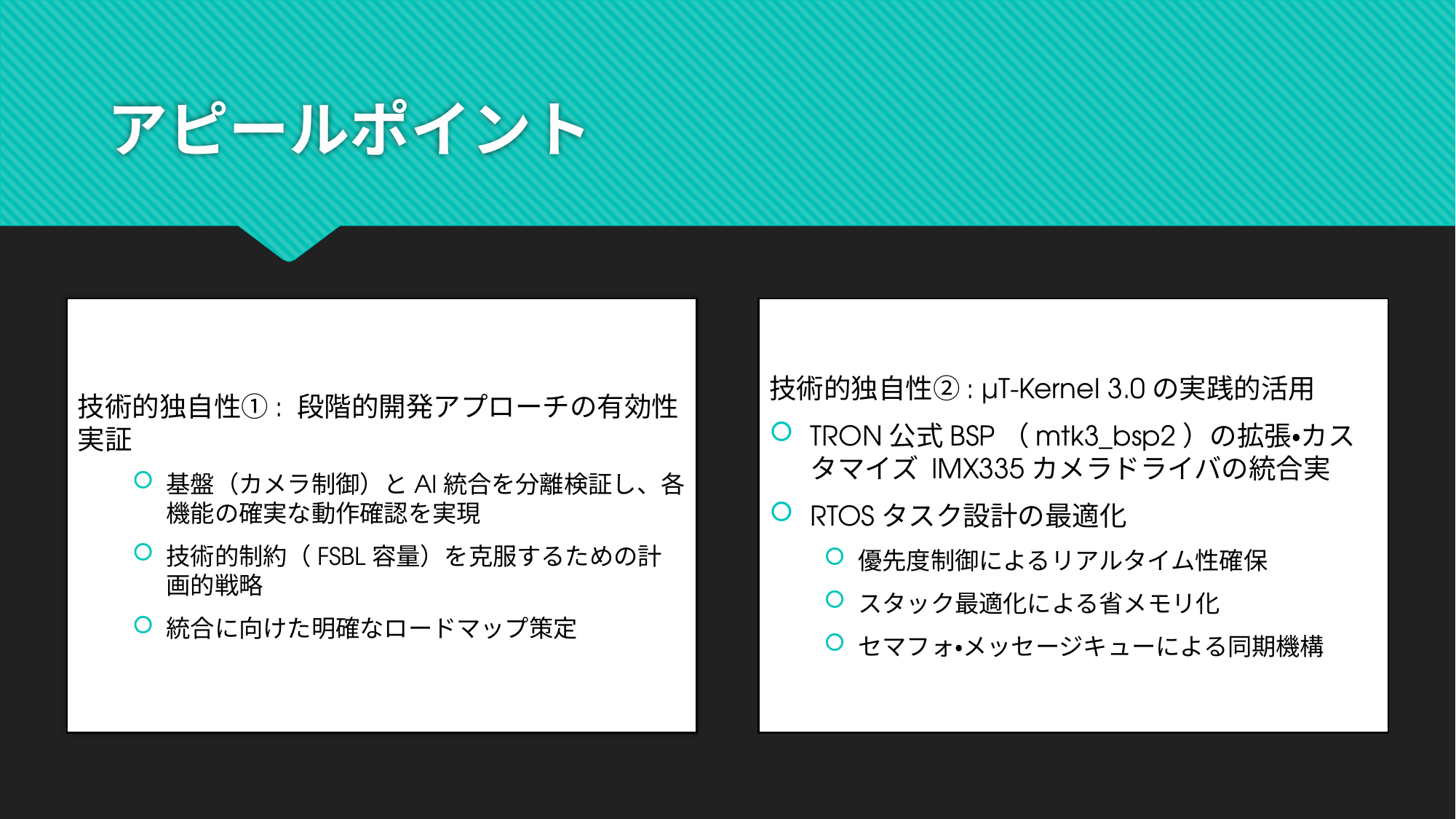

# アピールポイント
技術的独自性①: 段階的開発アプローチの有効性実証
基盤（カメラ制御）とAI統合を分離検証し、各機能の確実な動作確認を実現
技術的制約（FSBL容量）を克服するための計画的戦略
統合に向けた明確なロードマップ策定
技術的独自性②: μT-Kernel 3.0の実践的活用
TRON公式BSP（mtk3_bsp2）の拡張・カスタマイズ IMX335カメラドライバの統合実
RTOSタスク設計の最適化
優先度制御によるリアルタイム性確保
スタック最適化による省メモリ化
セマフォ・メッセージキューによる同期機構